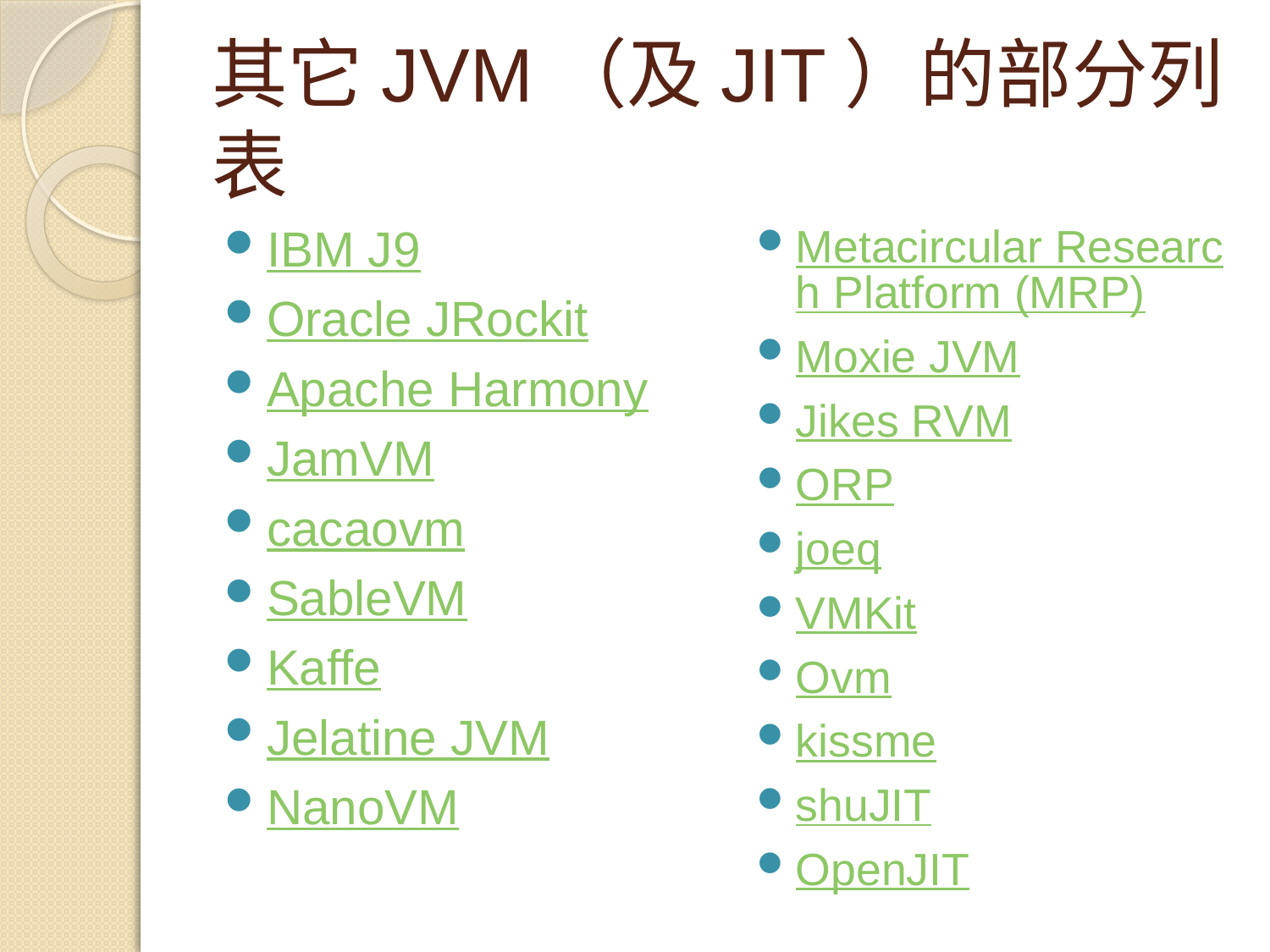

# 其它JVM（及JIT）的部分列表
IBM J9
Oracle JRockit
Apache Harmony
JamVM
cacaovm
SableVM
Kaffe
Jelatine JVM
NanoVM
Metacircular Research Platform (MRP)
Moxie JVM
Jikes RVM
ORP
joeq
VMKit
Ovm
kissme
shuJIT
OpenJIT